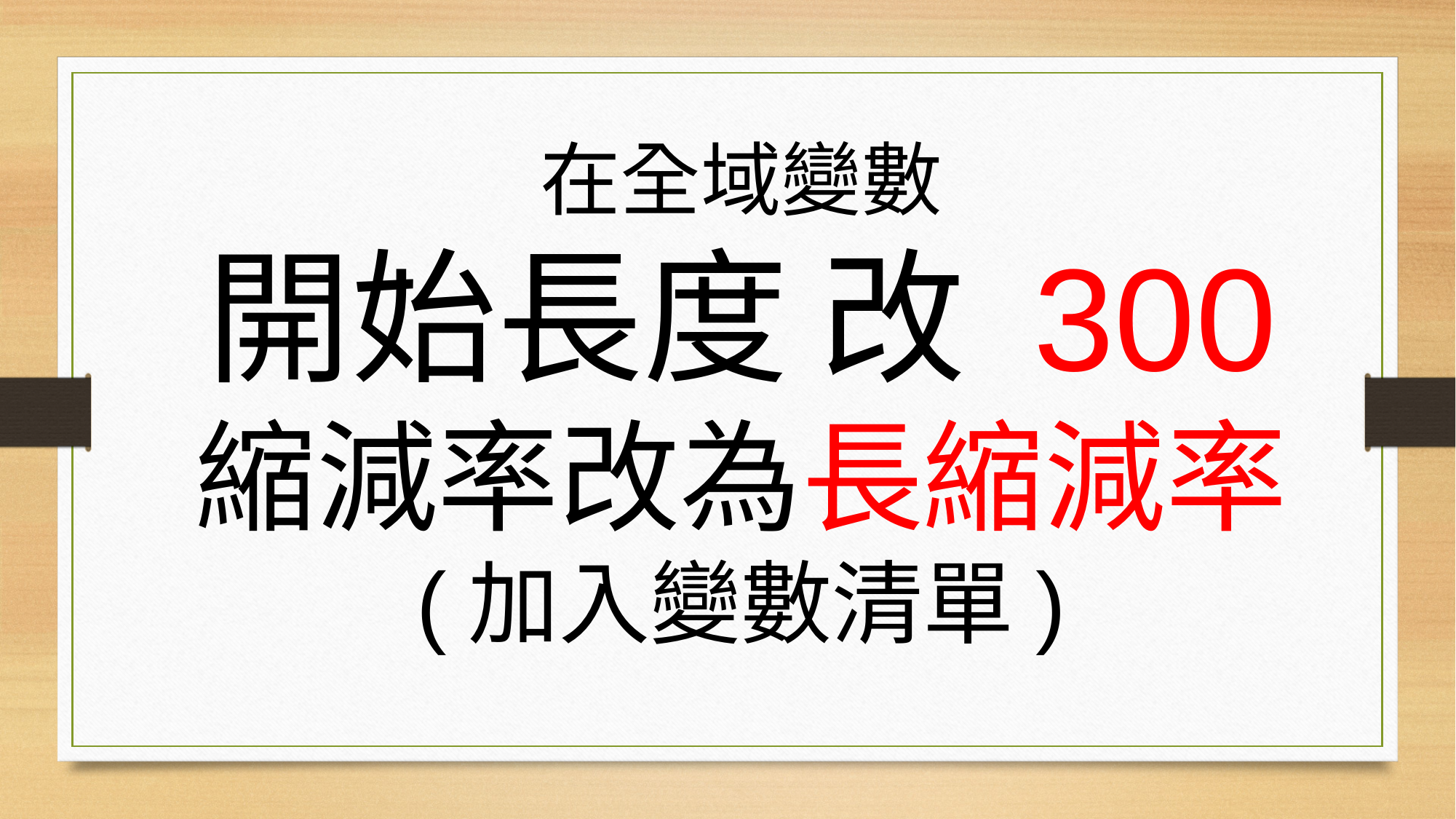

# 在全域變數 開始長度 改 300 縮減率改為長縮減率 (加入變數清單)